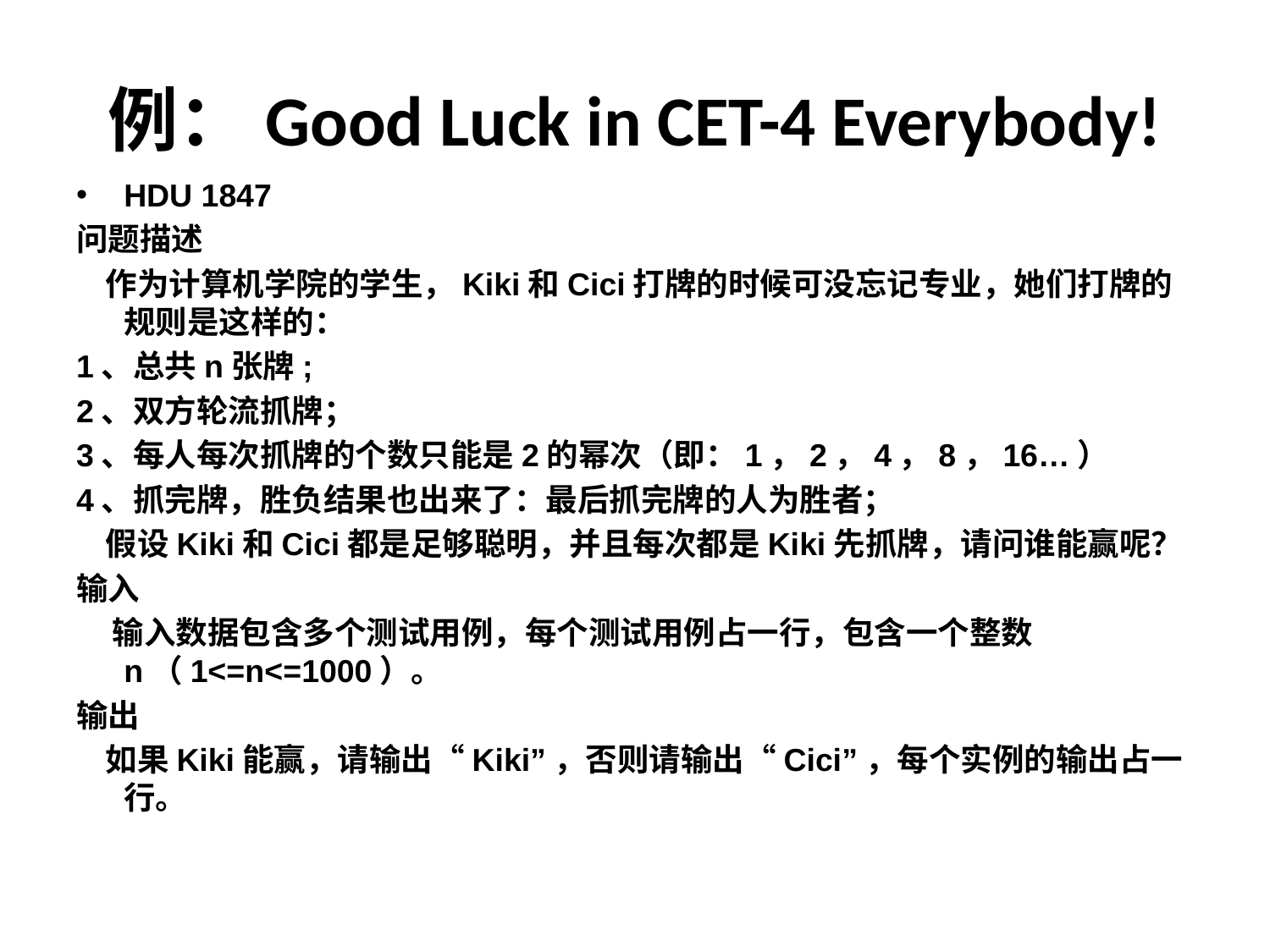

# 例：Good Luck in CET-4 Everybody!
HDU 1847
问题描述
   作为计算机学院的学生，Kiki和Cici打牌的时候可没忘记专业，她们打牌的规则是这样的：
1、总共n张牌;
2、双方轮流抓牌；
3、每人每次抓牌的个数只能是2的幂次（即：1，2，4，8，16…）
4、抓完牌，胜负结果也出来了：最后抓完牌的人为胜者；
   假设Kiki和Cici都是足够聪明，并且每次都是Kiki先抓牌，请问谁能赢呢？
输入
    输入数据包含多个测试用例，每个测试用例占一行，包含一个整数n（1<=n<=1000）。
输出
   如果Kiki能赢，请输出“Kiki”，否则请输出“Cici”，每个实例的输出占一行。